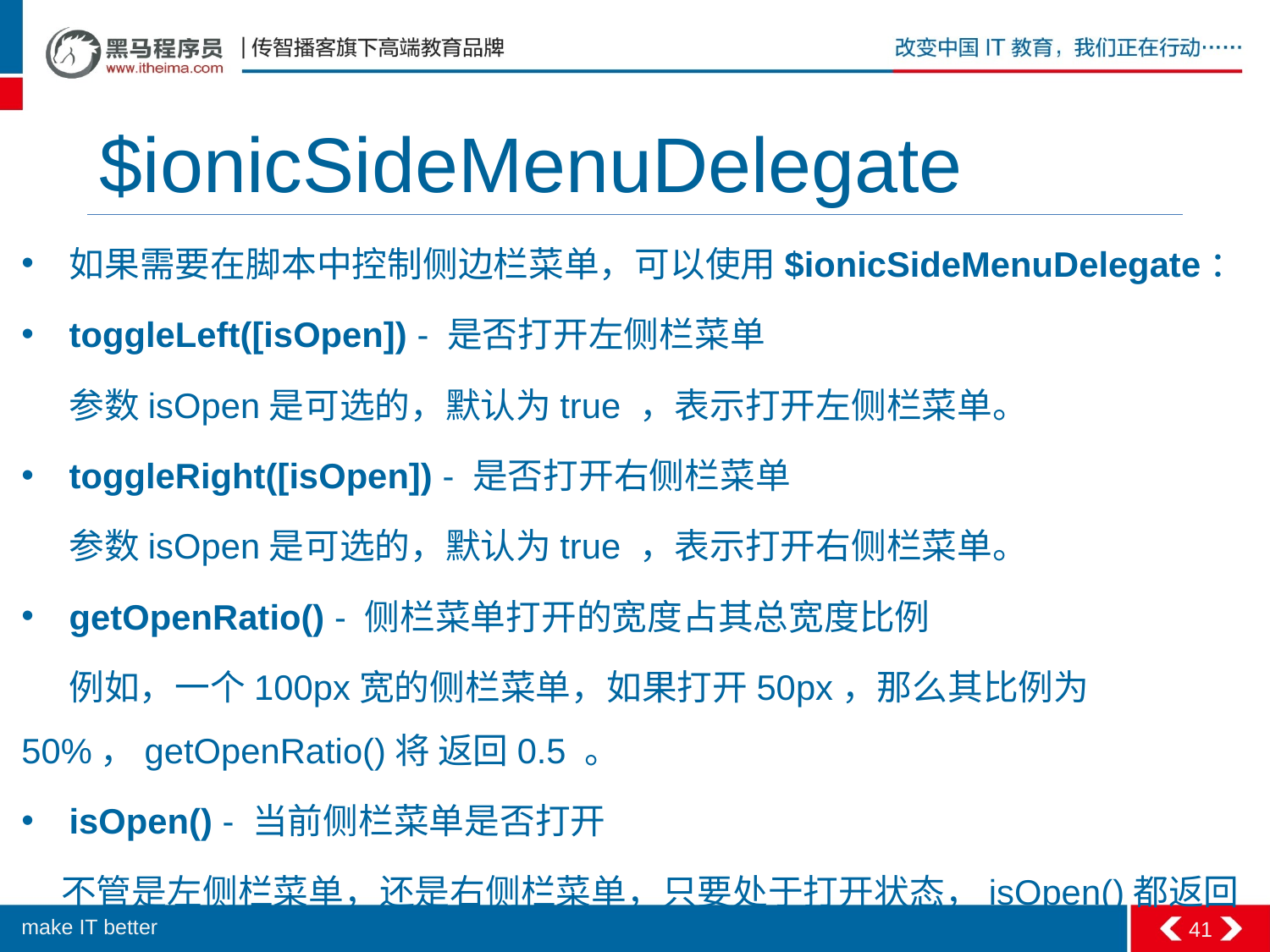

# $ionicSideMenuDelegate
如果需要在脚本中控制侧边栏菜单，可以使用$ionicSideMenuDelegate：
toggleLeft([isOpen]) - 是否打开左侧栏菜单
     参数isOpen是可选的，默认为true ，表示打开左侧栏菜单。
toggleRight([isOpen]) - 是否打开右侧栏菜单
     参数isOpen是可选的，默认为true ，表示打开右侧栏菜单。
getOpenRatio() - 侧栏菜单打开的宽度占其总宽度比例
     例如，一个100px宽的侧栏菜单，如果打开50px，那么其比例为50%，getOpenRatio()将 返回0.5 。
isOpen() - 当前侧栏菜单是否打开
    不管是左侧栏菜单，还是右侧栏菜单，只要处于打开状态，isOpen()都返回 true。
isOpenLeft() - 左侧栏菜单是否打开
    当左侧栏菜单处于打开状态时，isOpenLeft()返回true。
isOpenRight() - 右侧栏菜单是否打开
    当右侧栏菜单处于打开状态时，isOpenRight()返回true。
canDragContent([canDrag]) - 是否允许拖拽内容以打开侧栏菜单
    canDrag参数是可选的，如果canDrag为true，表示允许通过拖拽内容打开侧栏菜单。
edgeDragThreshold(value) - 设置边框距离阈值
    当参数value为false或0时，意味着在内容区域任何位置进行拖拽都可以打开侧栏菜单。 如果参数value为一个数值，意味着只有当拖拽发生的位置距边框不大于此数值时，才能打开 侧栏菜单。 参数value为true等同于将value设置为25。

41

make IT better